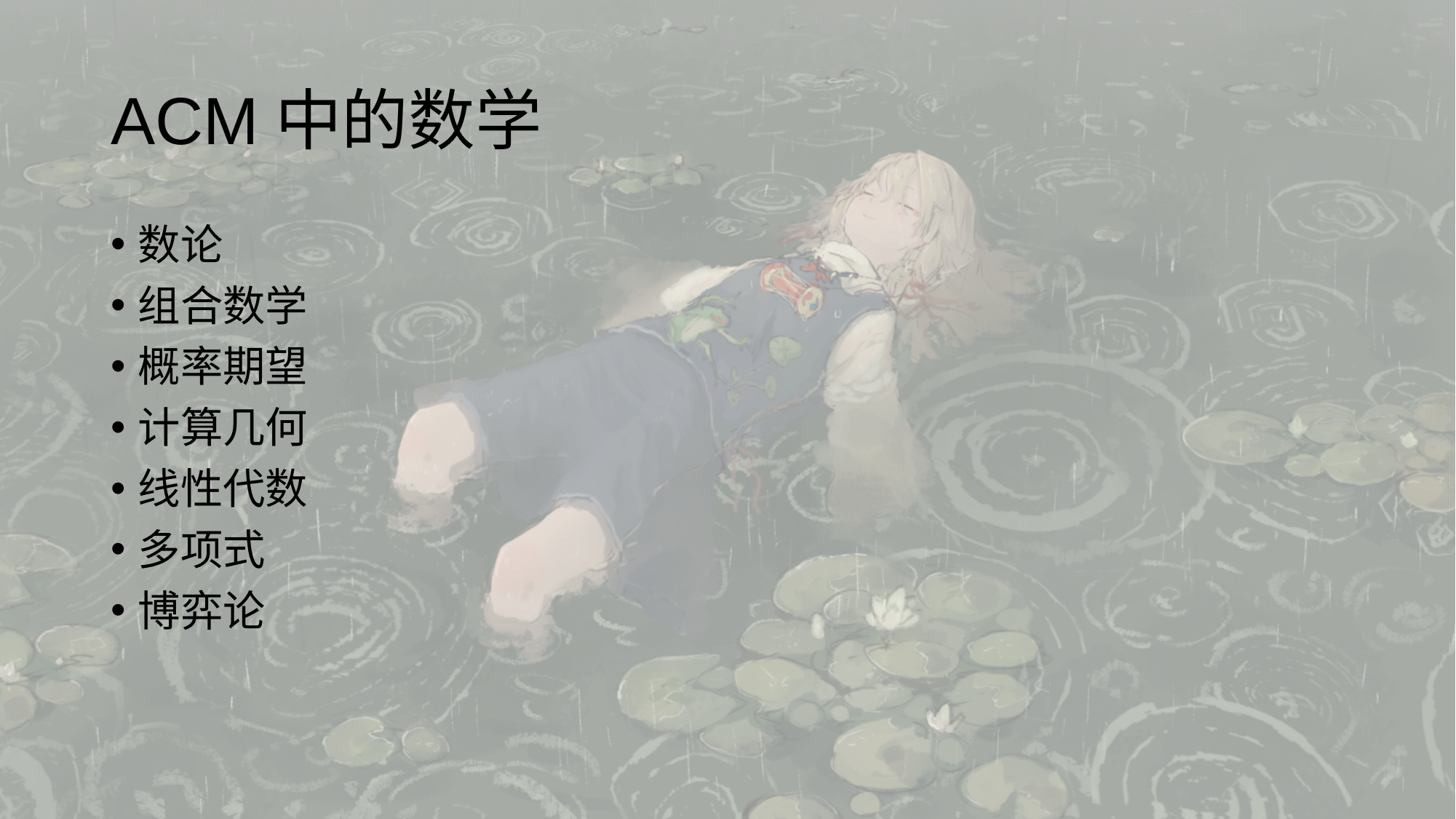

# ACM中的数学
数论
组合数学
概率期望
计算几何
线性代数
多项式
博弈论